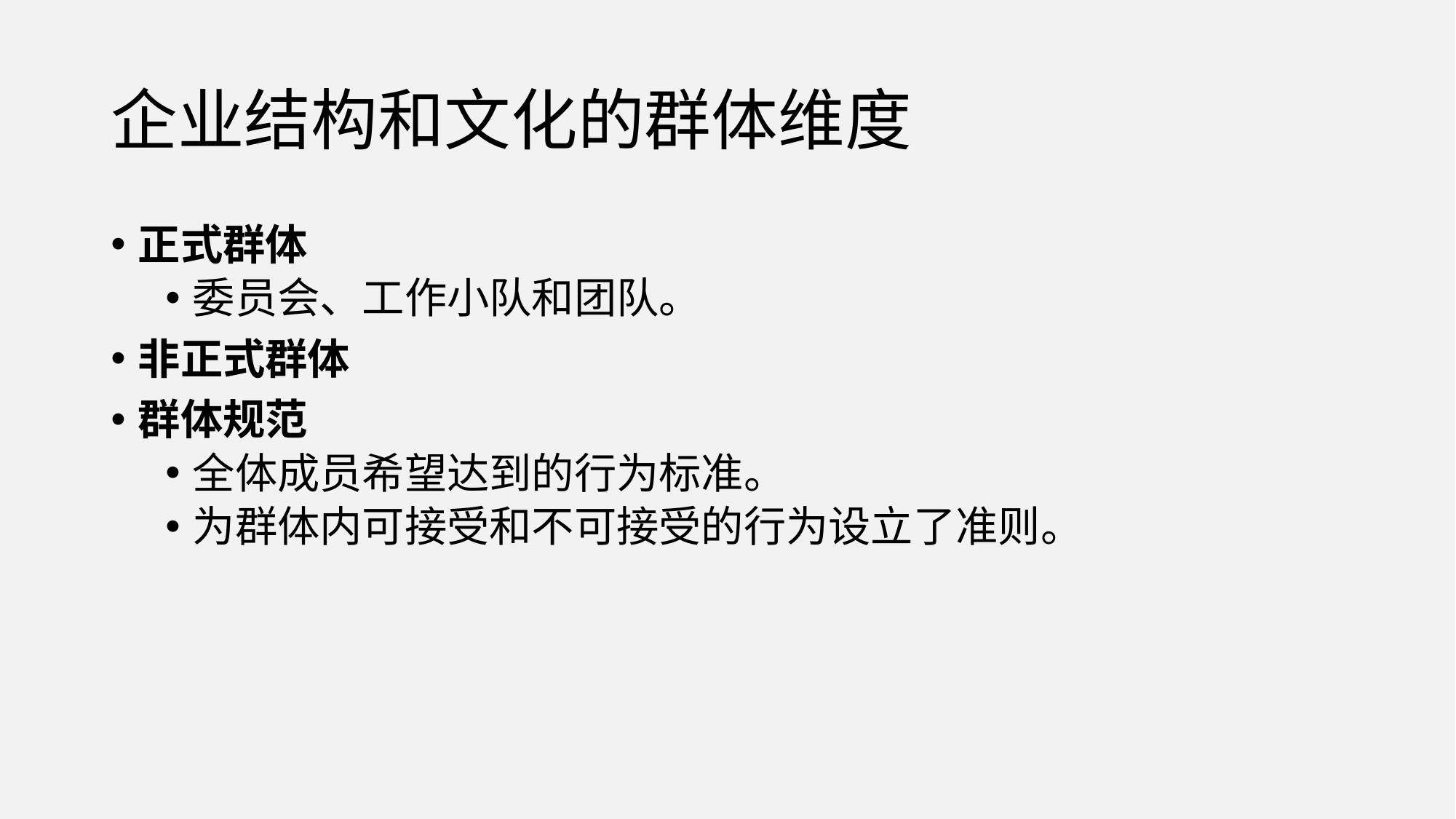

企业结构和文化的群体维度
正式群体
委员会、工作小队和团队。
非正式群体
群体规范
全体成员希望达到的行为标准。
为群体内可接受和不可接受的行为设立了准则。